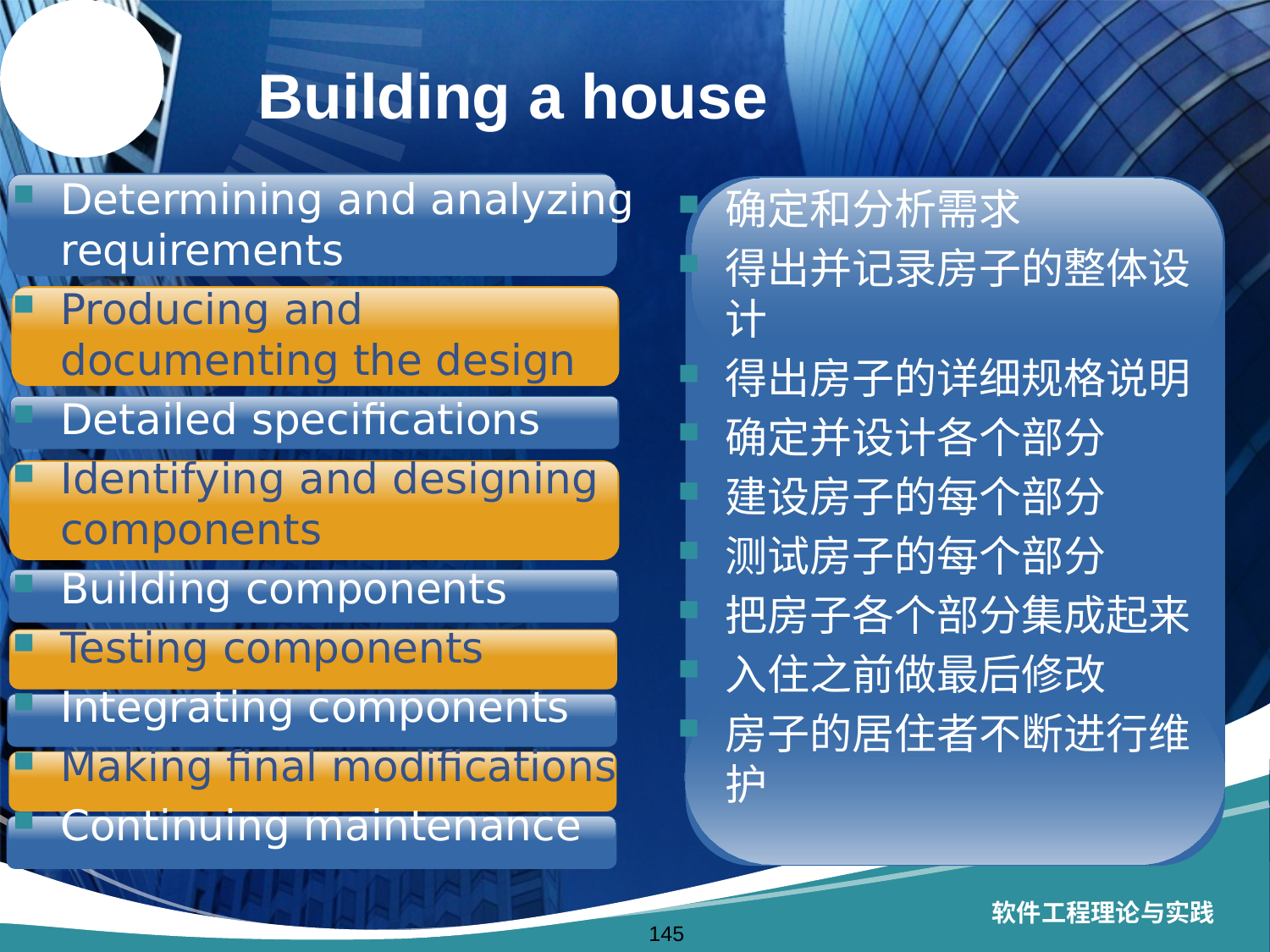

# Building a house
Determining and analyzing requirements
Producing and documenting the design
Detailed specifications
Identifying and designing components
Building components
Testing components
Integrating components
Making final modifications
Continuing maintenance

确定和分析需求
得出并记录房子的整体设计
得出房子的详细规格说明
确定并设计各个部分
建设房子的每个部分
测试房子的每个部分
把房子各个部分集成起来
入住之前做最后修改
房子的居住者不断进行维护

软件工程理论与实践
145